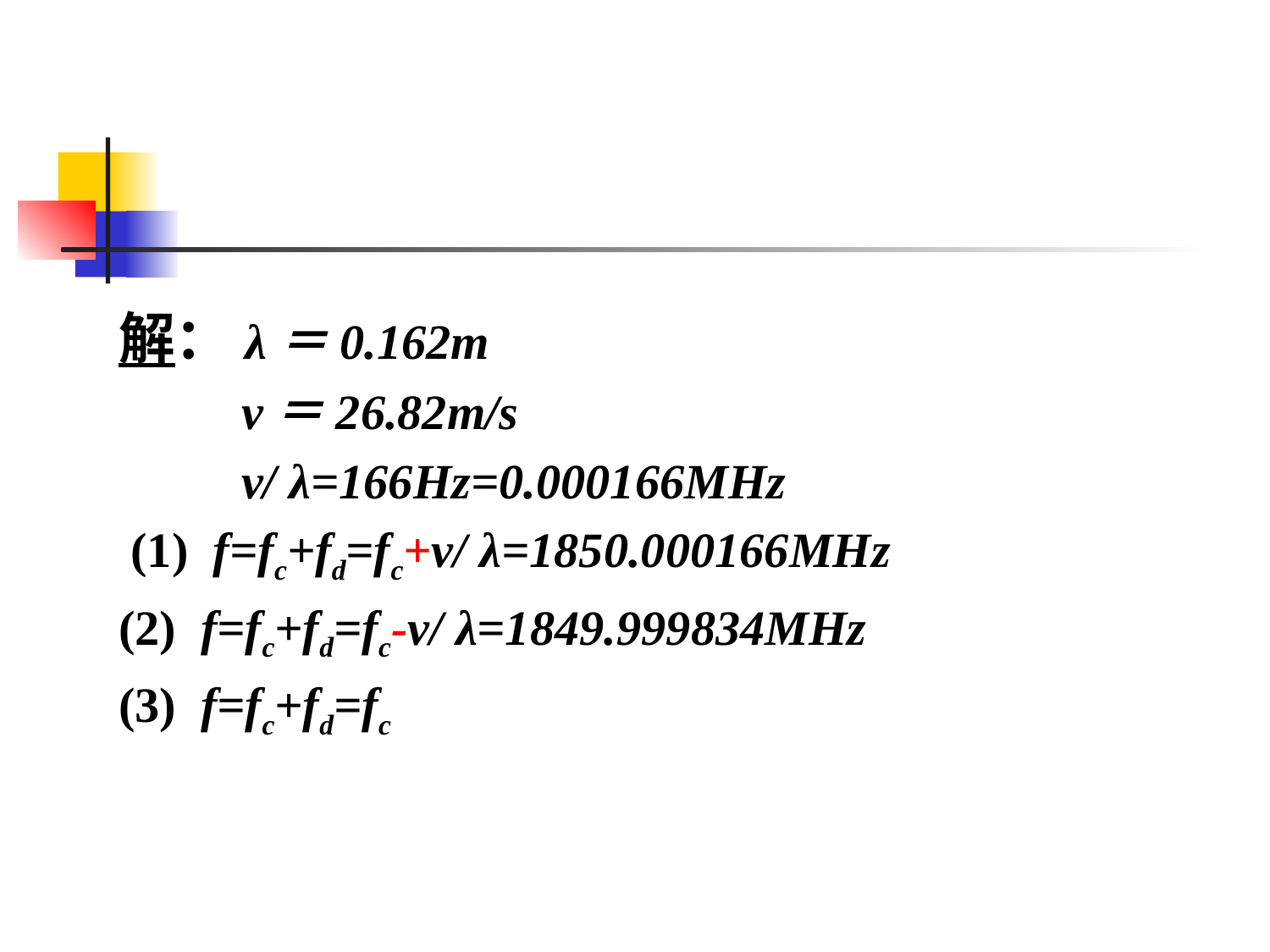

#
解：λ＝0.162m
          v＝26.82m/s
          v/ λ=166Hz=0.000166MHz
 (1)  f=fc+fd=fc+v/ λ=1850.000166MHz
(2)  f=fc+fd=fc-v/ λ=1849.999834MHz
(3)  f=fc+fd=fc